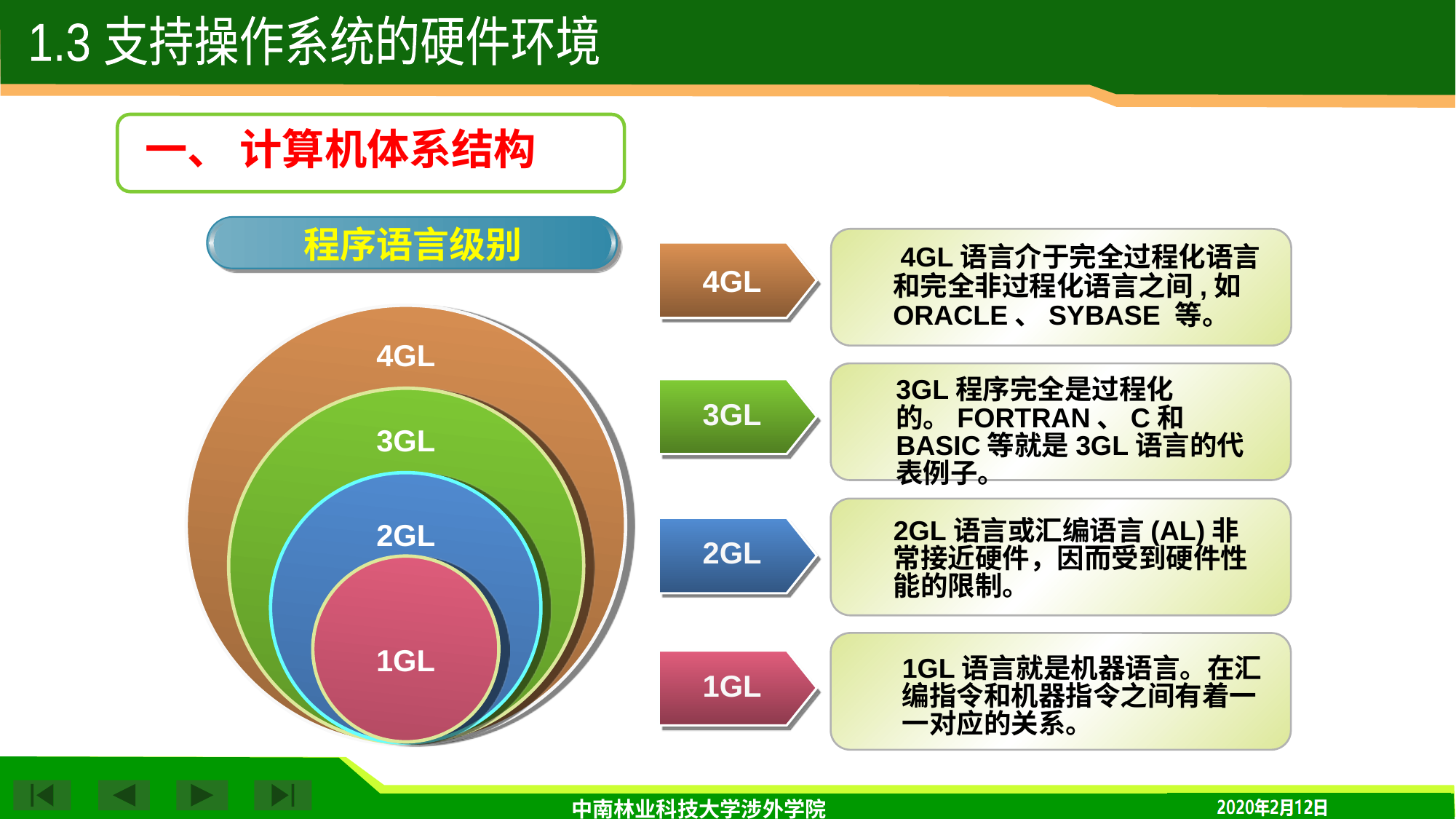

1.3 支持操作系统的硬件环境

一、 计算机体系结构

程序语言级别

 4GL语言介于完全过程化语言和完全非过程化语言之间,如ORACLE、SYBASE 等。

4GL

4GL

3GL程序完全是过程化的。FORTRAN、C和BASIC等就是3GL语言的代表例子。

3GL
3GL

2GL
2GL语言或汇编语言(AL)非常接近硬件，因而受到硬件性能的限制。

2GL

1GL
1GL语言就是机器语言。在汇编指令和机器指令之间有着一一对应的关系。

1GL